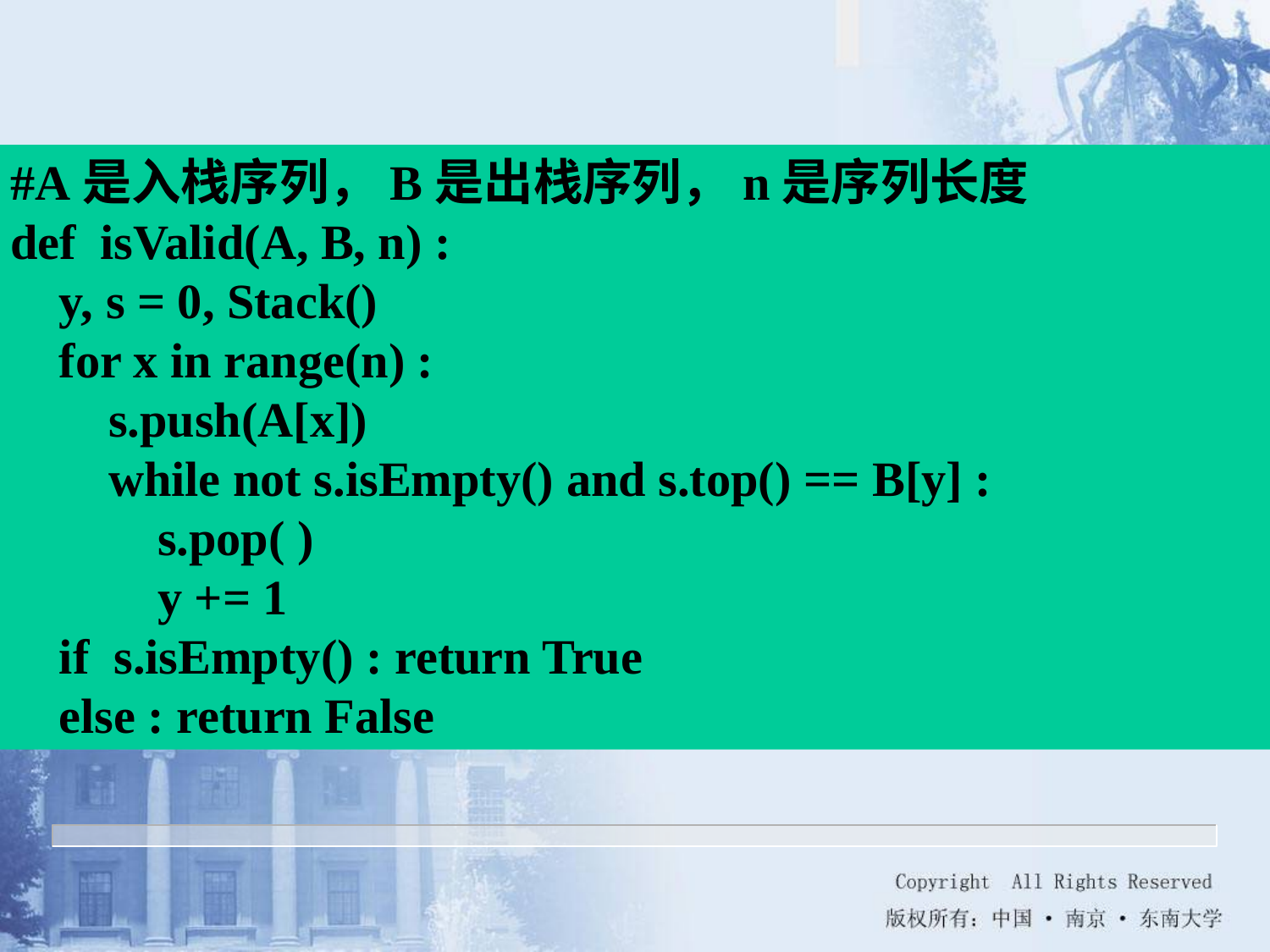

#A是入栈序列，B是出栈序列，n是序列长度
def  isValid(A, B, n) :
    y, s = 0, Stack()
    for x in range(n) :
        s.push(A[x])
        while not s.isEmpty() and s.top() == B[y] :
            s.pop( )
            y += 1
    if  s.isEmpty() : return True
    else : return False